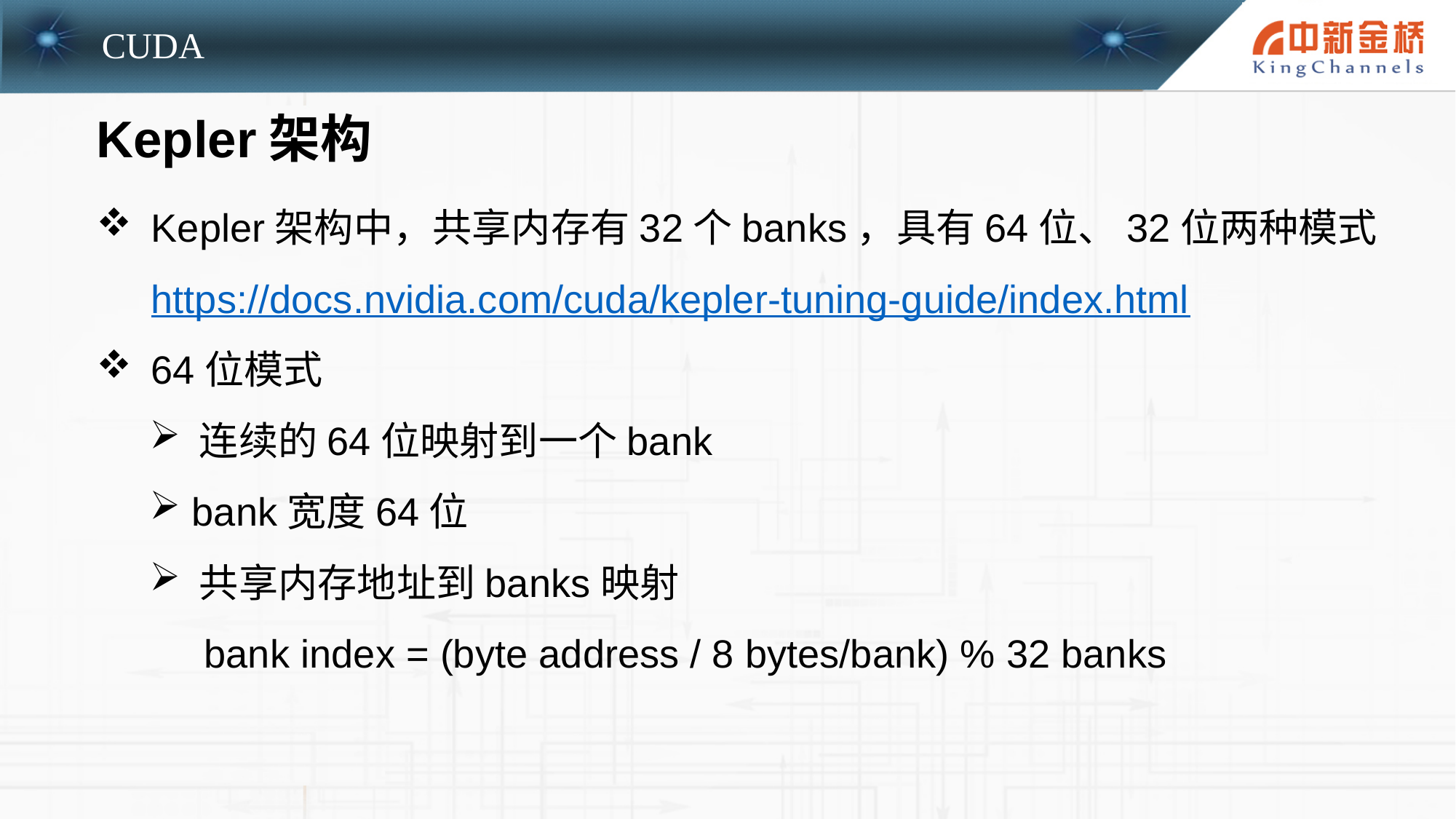

Kepler架构
Kepler架构中，共享内存有32个banks，具有64位、32位两种模式
     https://docs.nvidia.com/cuda/kepler-tuning-guide/index.html
64位模式
 连续的64位映射到一个bank
 bank宽度64位
 共享内存地址到banks映射
     bank index = (byte address / 8 bytes/bank) % 32 banks